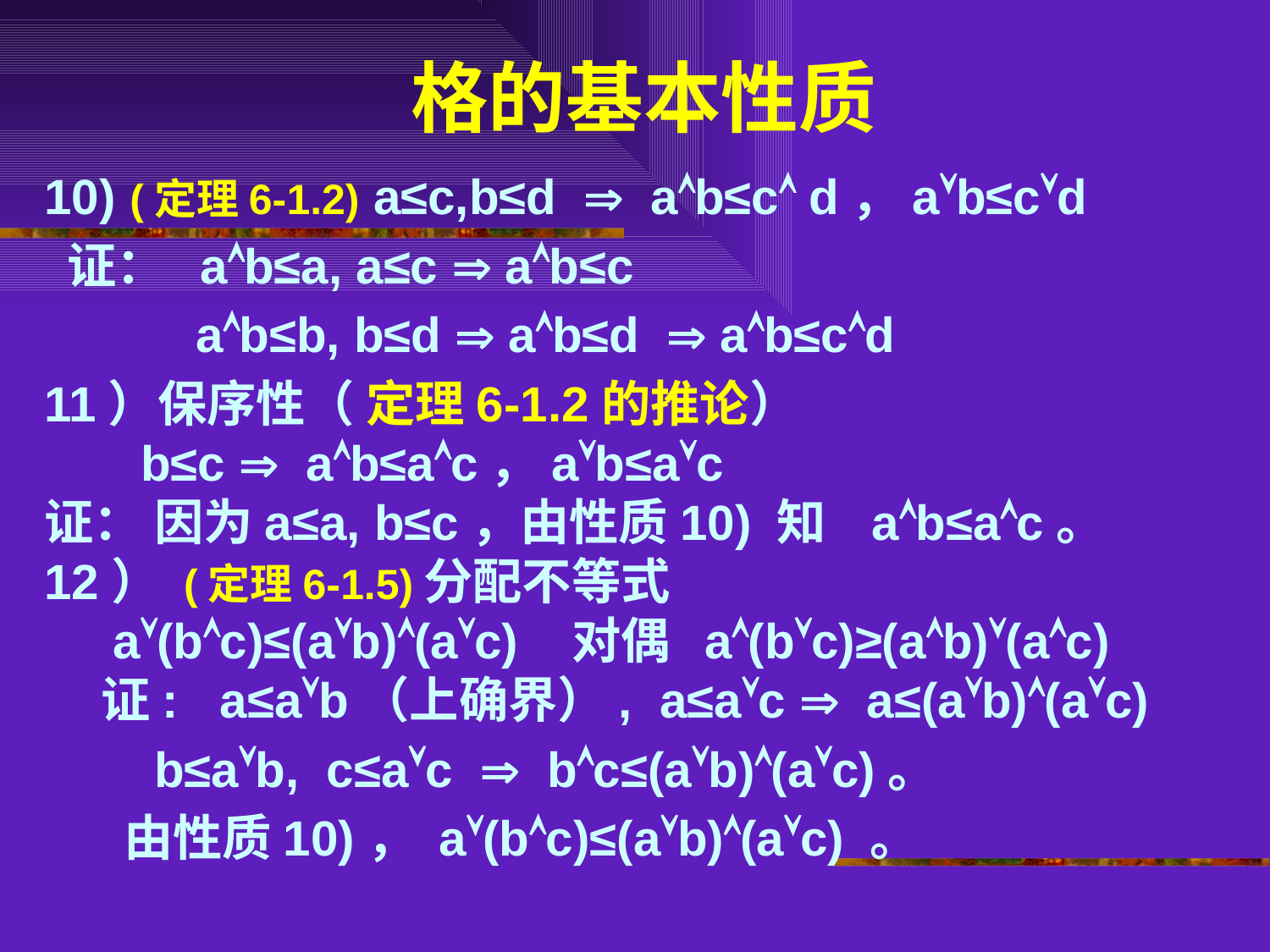

# 格的基本性质
10) (定理6-1.2) a≤c,b≤d  ⇒  a∧b≤c∧ d，a∨b≤c∨d
 证：  a∧b≤a, a≤c ⇒ a∧b≤c
           a∧b≤b, b≤d ⇒ a∧b≤d  ⇒ a∧b≤c∧d
11）保序性（ 定理6-1.2的推论）
       b≤c ⇒  a∧b≤a∧c，a∨b≤a∨c
证： 因为a≤a, b≤c，由性质10) 知   a∧b≤a∧c。
12） (定理6-1.5)分配不等式
     a∨(b∧c)≤(a∨b)∧(a∨c)   对偶  a∧(b∨c)≥(a∧b)∨(a∧c)
    证:   a≤a∨b（上确界）,  a≤a∨c ⇒  a≤(a∨b)∧(a∨c)
        b≤a∨b,  c≤a∨c  ⇒  b∧c≤(a∨b)∧(a∨c)。
      由性质10)， a∨(b∧c)≤(a∨b)∧(a∨c) 。